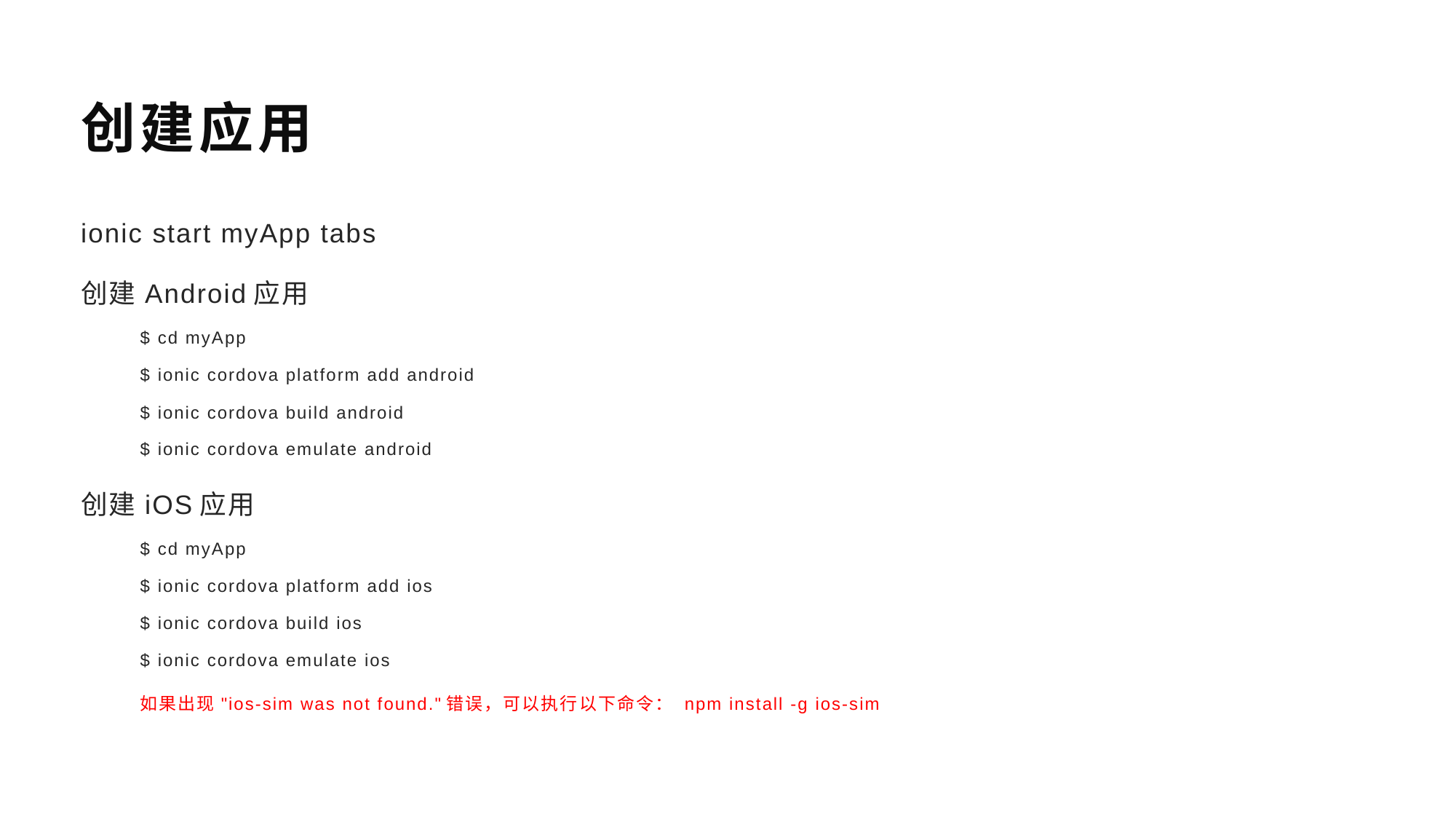

创建应用
ionic start myApp tabs
创建Android应用
$ cd myApp
$ ionic cordova platform add android
$ ionic cordova build android
$ ionic cordova emulate android
创建iOS应用
$ cd myApp
$ ionic cordova platform add ios
$ ionic cordova build ios
$ ionic cordova emulate ios
如果出现"ios-sim was not found."错误，可以执行以下命令： npm install -g ios-sim